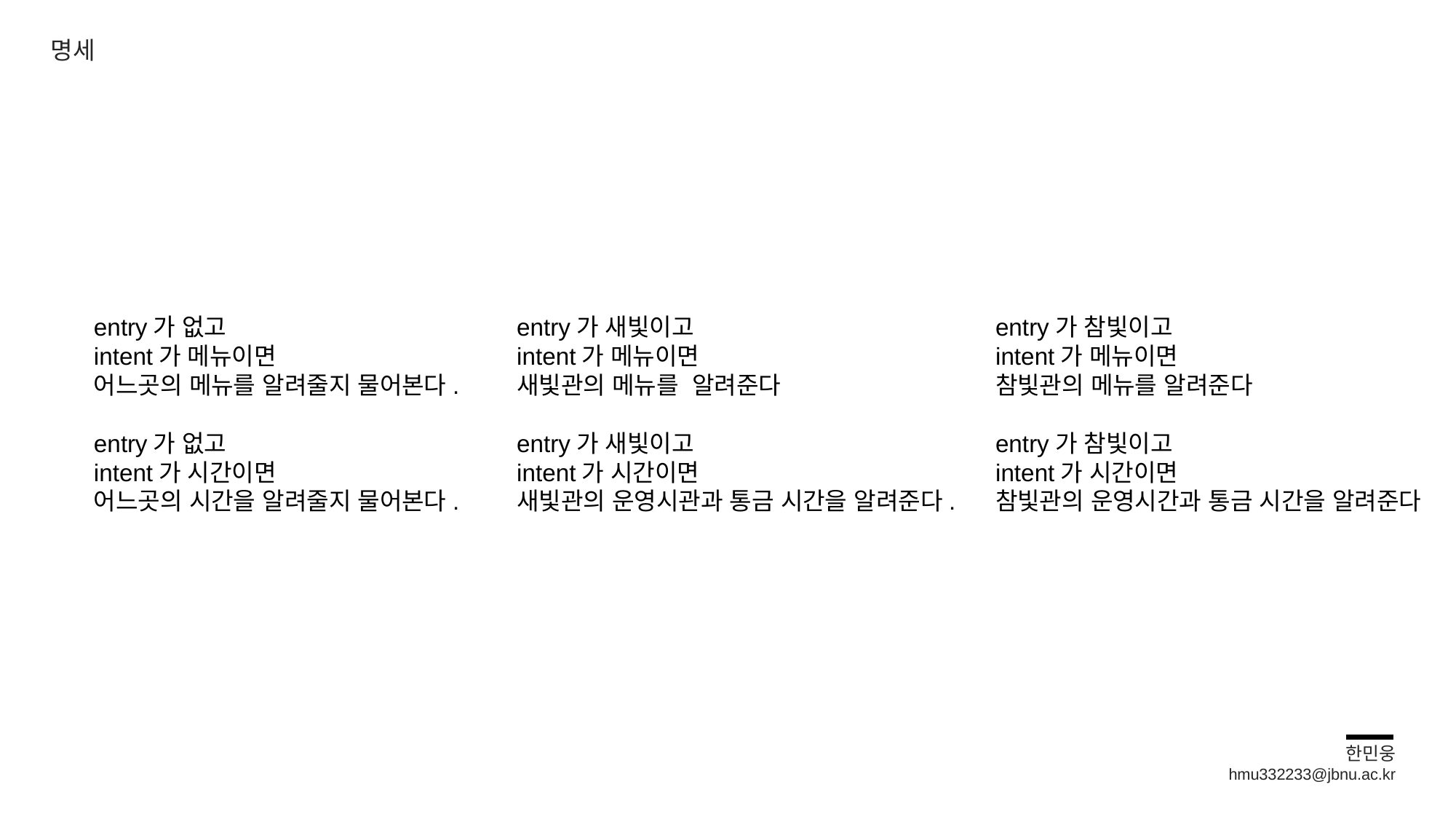

명세
entry가 없고
intent가 메뉴이면
어느곳의 메뉴를 알려줄지 물어본다.

entry가 없고
intent가 시간이면
어느곳의 시간을 알려줄지 물어본다.
entry가 새빛이고
intent가 메뉴이면
새빛관의 메뉴를  알려준다

entry가 새빛이고
intent가 시간이면
새빛관의 운영시관과 통금 시간을 알려준다.
entry가 참빛이고
intent가 메뉴이면
참빛관의 메뉴를 알려준다

entry가 참빛이고
intent가 시간이면
참빛관의 운영시간과 통금 시간을 알려준다
한민웅
hmu332233@jbnu.ac.kr